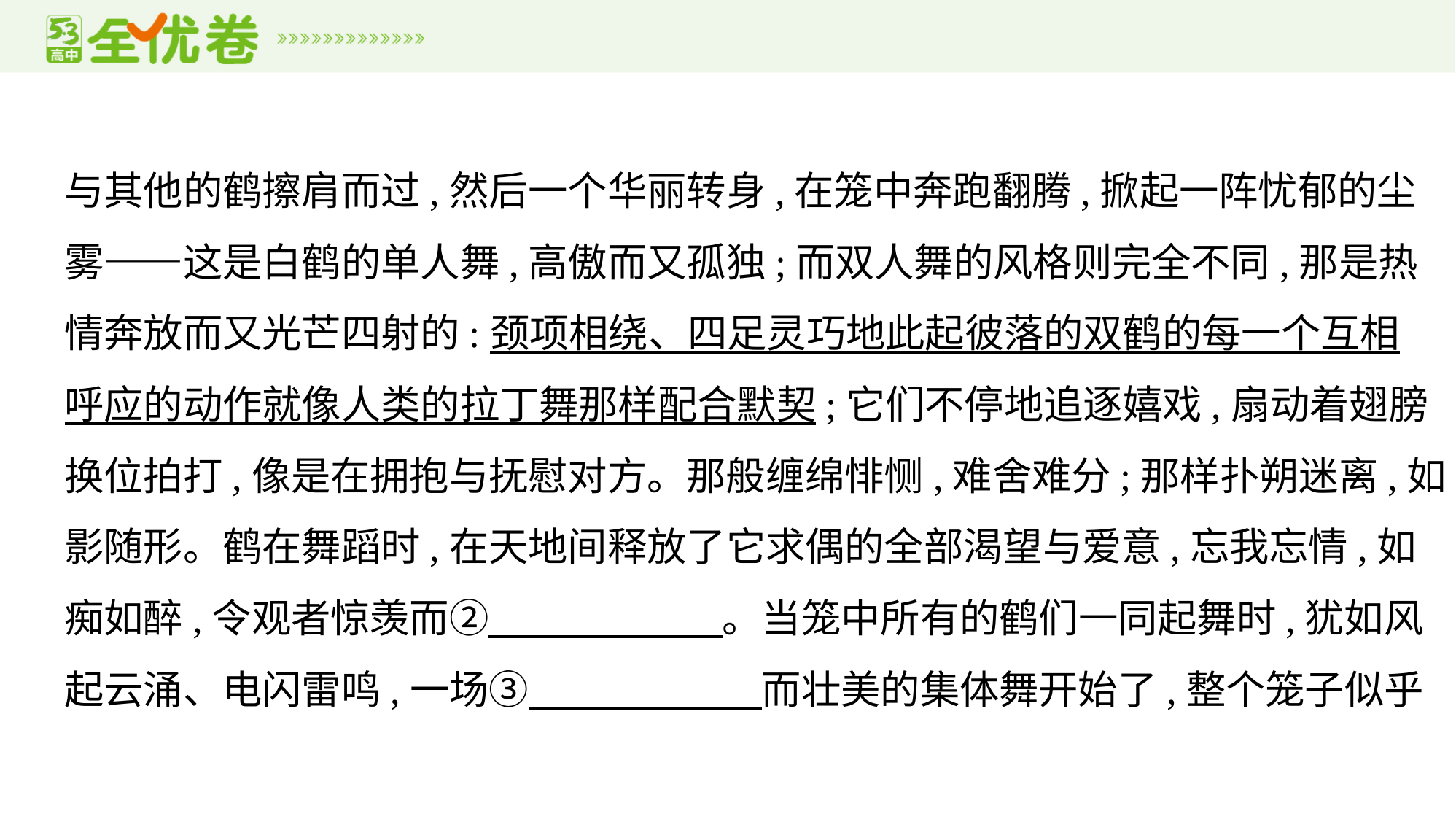

与其他的鹤擦肩而过,然后一个华丽转身,在笼中奔跑翻腾,掀起一阵忧郁的尘
雾——这是白鹤的单人舞,高傲而又孤独;而双人舞的风格则完全不同,那是热
情奔放而又光芒四射的:颈项相绕、四足灵巧地此起彼落的双鹤的每一个互相
呼应的动作就像人类的拉丁舞那样配合默契;它们不停地追逐嬉戏,扇动着翅膀
换位拍打,像是在拥抱与抚慰对方。那般缠绵悱恻,难舍难分;那样扑朔迷离,如
影随形。鹤在舞蹈时,在天地间释放了它求偶的全部渴望与爱意,忘我忘情,如
痴如醉,令观者惊羡而②　　　　　    。当笼中所有的鹤们一同起舞时,犹如风
起云涌、电闪雷鸣,一场③　　　　　    而壮美的集体舞开始了,整个笼子似乎